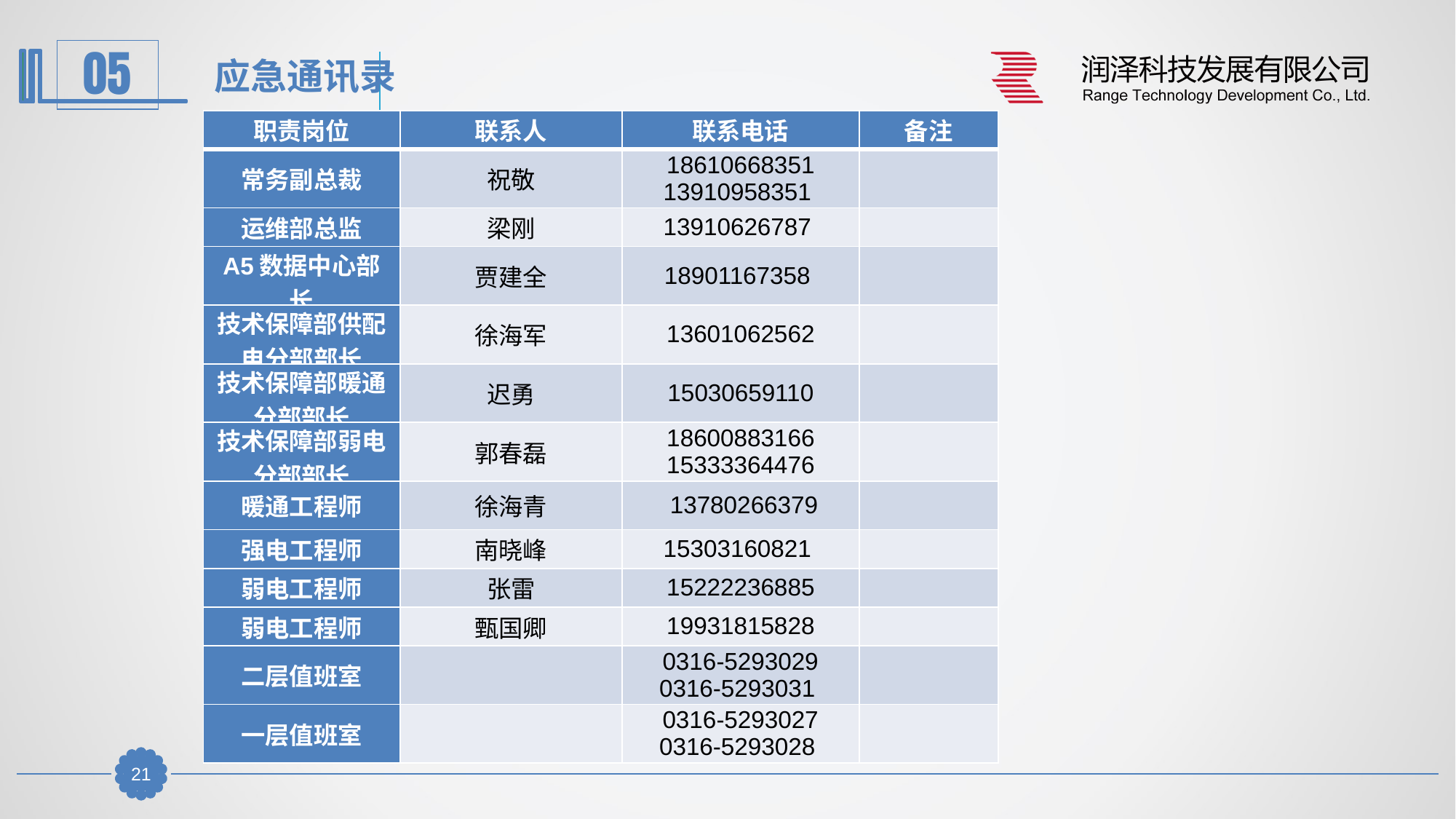

应急通讯录
| 职责岗位 | 联系人 | 联系电话 | 备注 |
| --- | --- | --- | --- |
| 常务副总裁 | 祝敬 | 18610668351 13910958351 |  |
| 运维部总监 | 梁刚 | 13910626787 |  |
| A5数据中心部长 | 贾建全 | 18901167358 |  |
| 技术保障部供配电分部部长 | 徐海军 | 13601062562 |  |
| 技术保障部暖通分部部长 | 迟勇 | 15030659110 |  |
| 技术保障部弱电分部部长 | 郭春磊 | 18600883166 15333364476 |  |
| 暖通工程师 | 徐海青 | 13780266379 |  |
| 强电工程师 | 南晓峰 | 15303160821 |  |
| 弱电工程师 | 张雷 | 15222236885 |  |
| 弱电工程师 | 甄国卿 | 19931815828 |  |
| 二层值班室 |  | 0316-5293029 0316-5293031 |  |
| 一层值班室 |  | 0316-5293027 0316-5293028 |  |
21